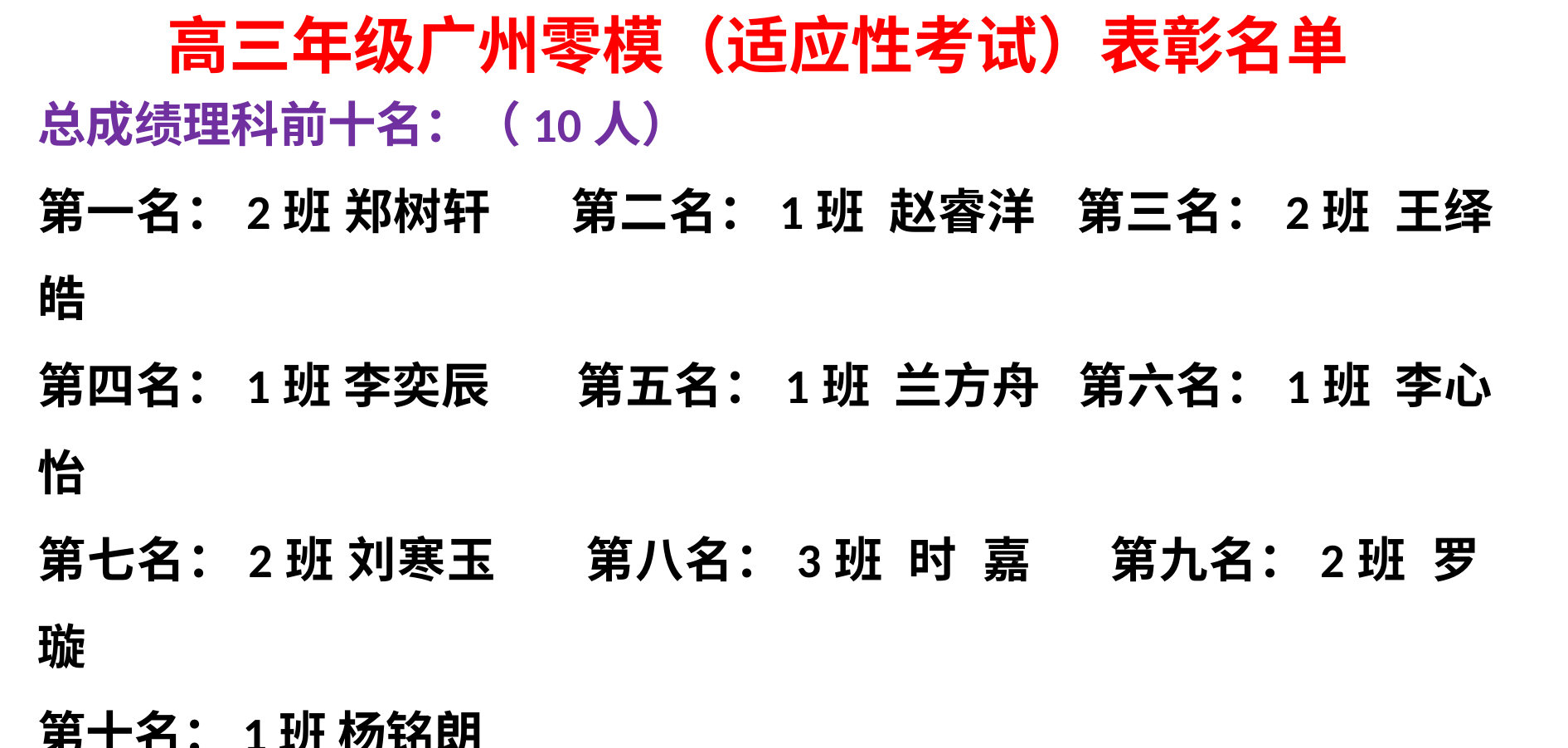

高三年级广州零模（适应性考试）表彰名单
总成绩理科前十名：（10人）
第一名：2班 郑树轩	第二名：1班  赵睿洋	  第三名：2班  王绎皓
第四名：1班 李奕辰	     第五名：1班  兰方舟	  第六名：1班  李心怡
第七名：2班 刘寒玉	     第八名：3班  时  嘉	   第九名：2班  罗  璇
第十名：1班 杨铭朗
总成绩文科前三名：（3人）
第一名：11班 李欣桐	                   第二名：11班 沈芳竹
第三名：11班 刘宇涵